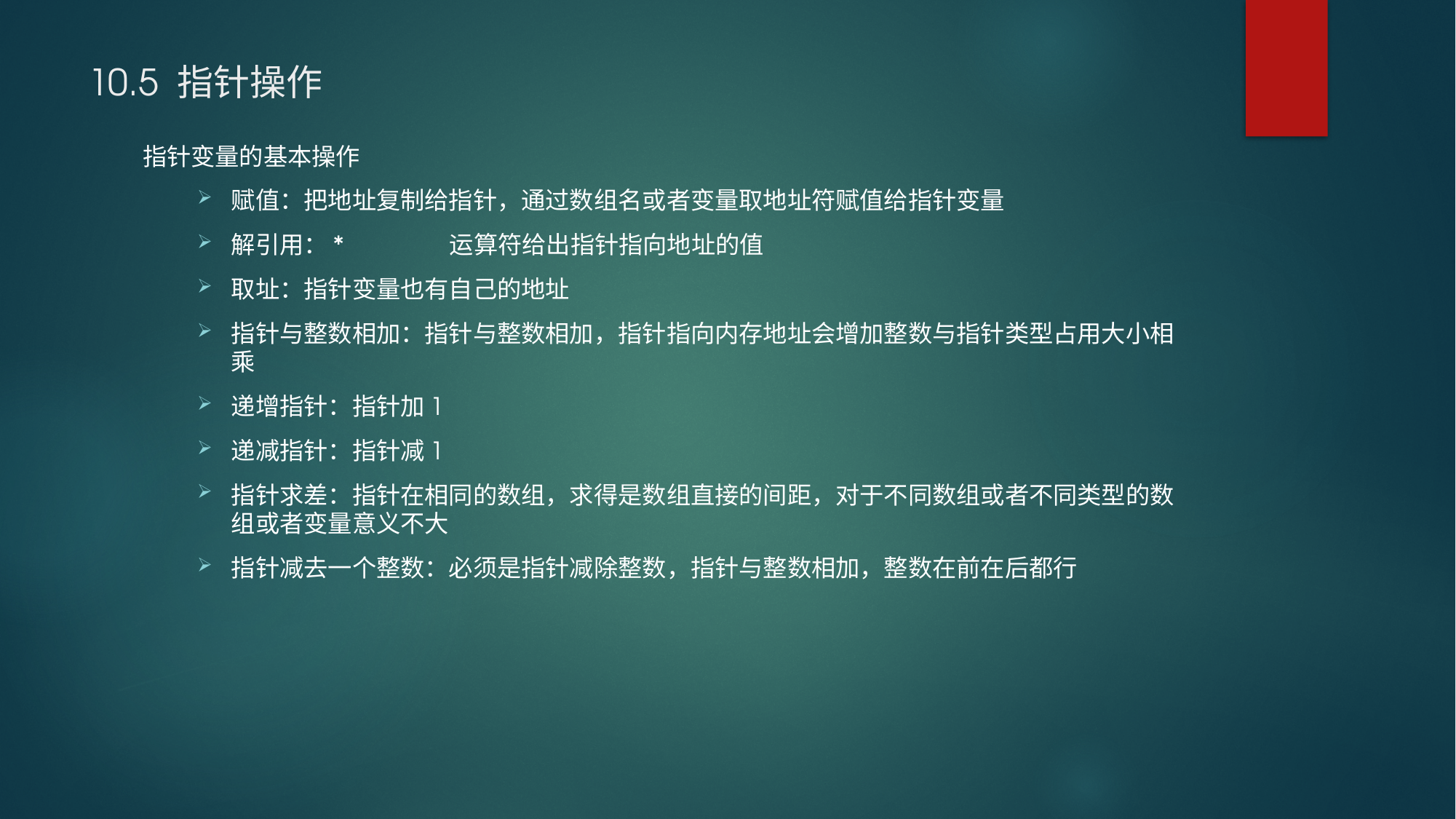

# 10.5 指针操作
指针变量的基本操作
赋值：把地址复制给指针，通过数组名或者变量取地址符赋值给指针变量
解引用：*	运算符给出指针指向地址的值
取址：指针变量也有自己的地址
指针与整数相加：指针与整数相加，指针指向内存地址会增加整数与指针类型占用大小相乘
递增指针：指针加1
递减指针：指针减1
指针求差：指针在相同的数组，求得是数组直接的间距，对于不同数组或者不同类型的数组或者变量意义不大
指针减去一个整数：必须是指针减除整数，指针与整数相加，整数在前在后都行